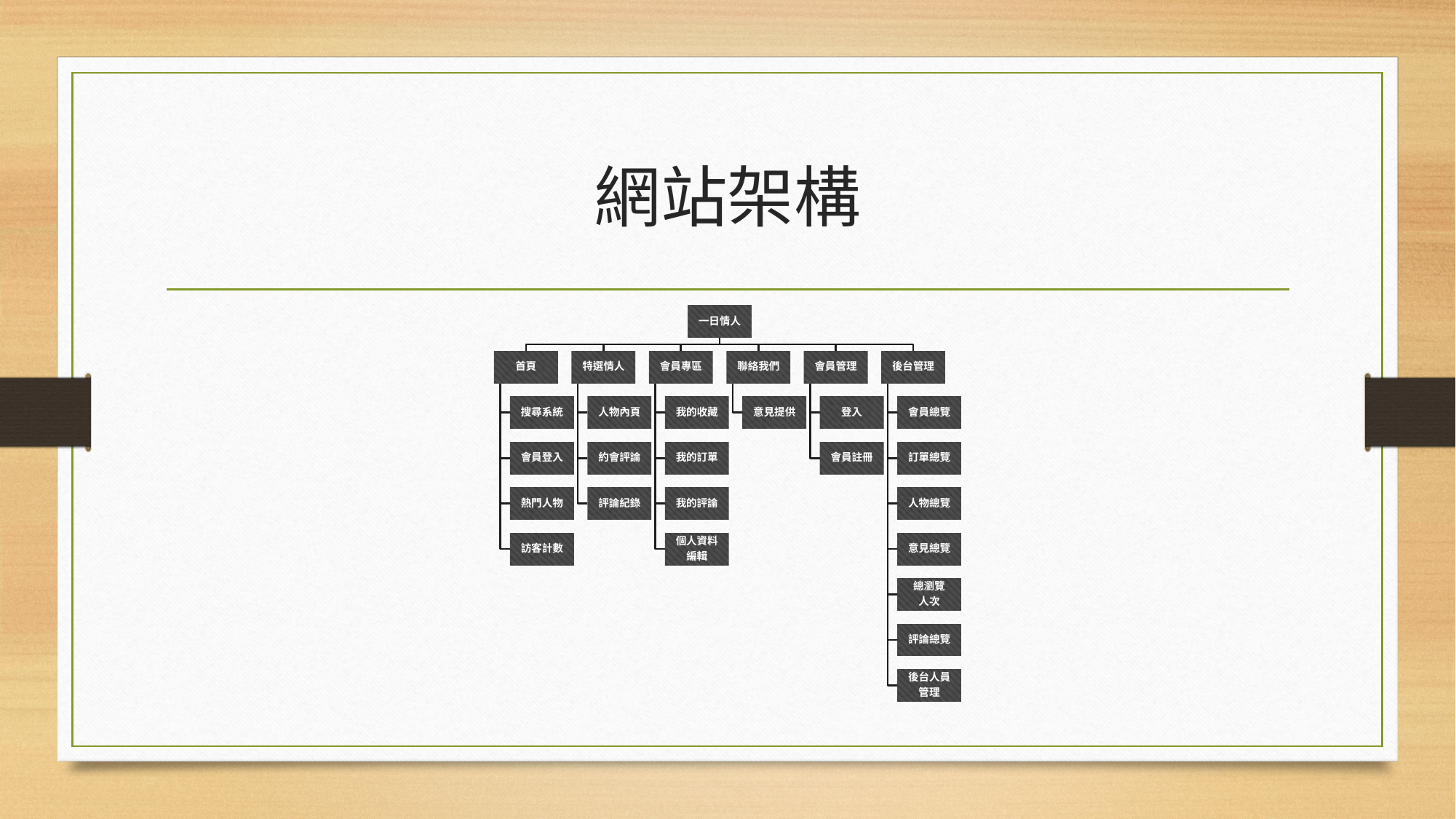

# 網站架構
一日情人
首頁
搜尋系統
會員登入
熱門人物
訪客計數
特選情人
人物內頁
約會評論
評論紀錄
會員專區
我的收藏
我的訂單
我的評論
個人資料
編輯
聯絡我們
意見提供
會員管理
登入
會員註冊
後台管理
會員總覽
訂單總覽
人物總覽
意見總覽
總瀏覽
人次
評論總覽
後台人員
管理